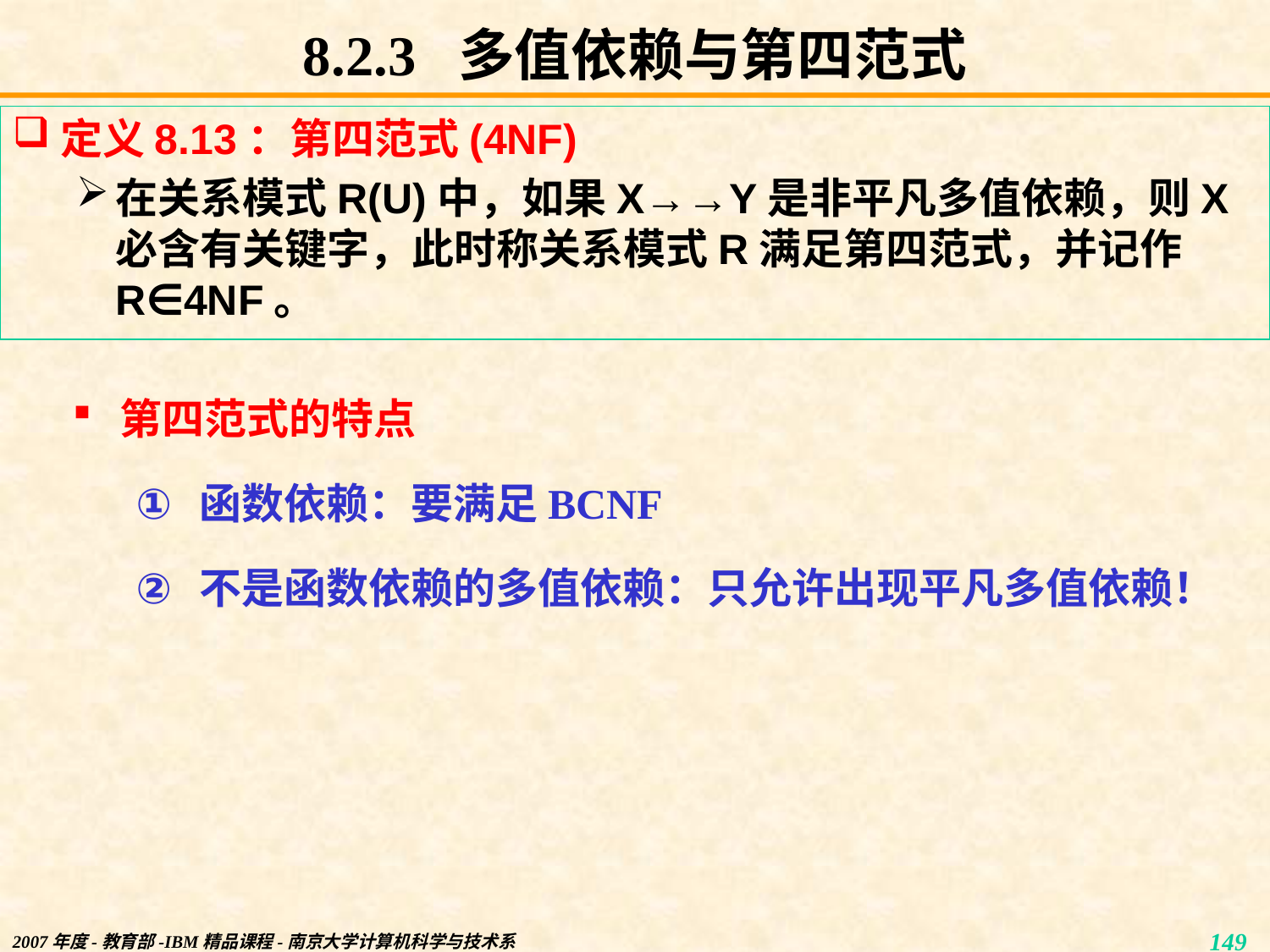

# 8.2.3  多值依赖与第四范式
定义8.13：第四范式(4NF)
在关系模式R(U)中，如果X→→Y是非平凡多值依赖，则X必含有关键字，此时称关系模式R满足第四范式，并记作R∈4NF。
第四范式的特点
函数依赖：要满足BCNF
不是函数依赖的多值依赖：只允许出现平凡多值依赖！
149
2007年度-教育部-IBM精品课程-南京大学计算机科学与技术系